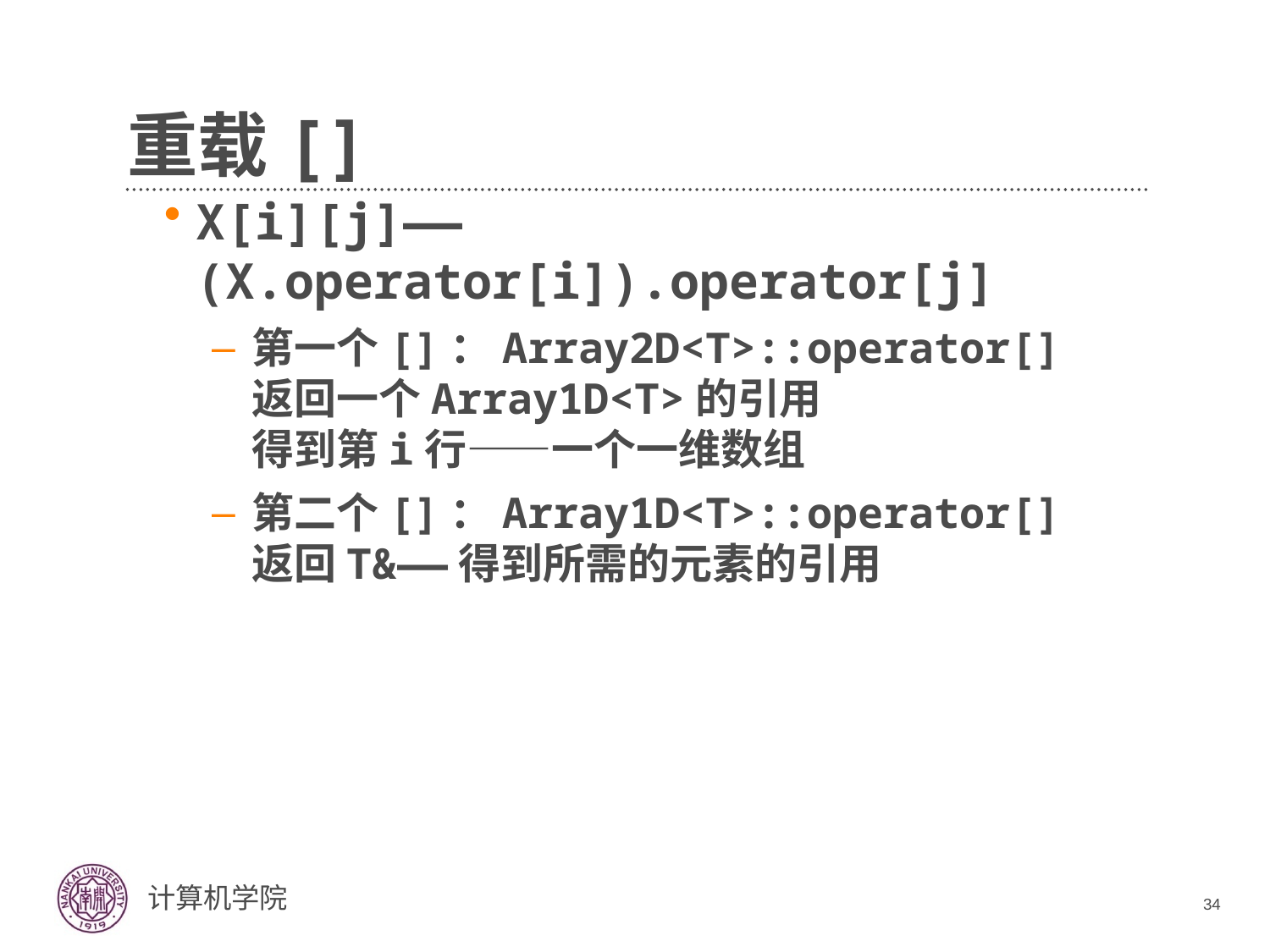

# 重载[]
X[i][j]——(X.operator[i]).operator[j]
第一个[]：Array2D<T>::operator[]
返回一个Array1D<T>的引用
得到第i行——一个一维数组
第二个[]：Array1D<T>::operator[]
返回T&——得到所需的元素的引用
34